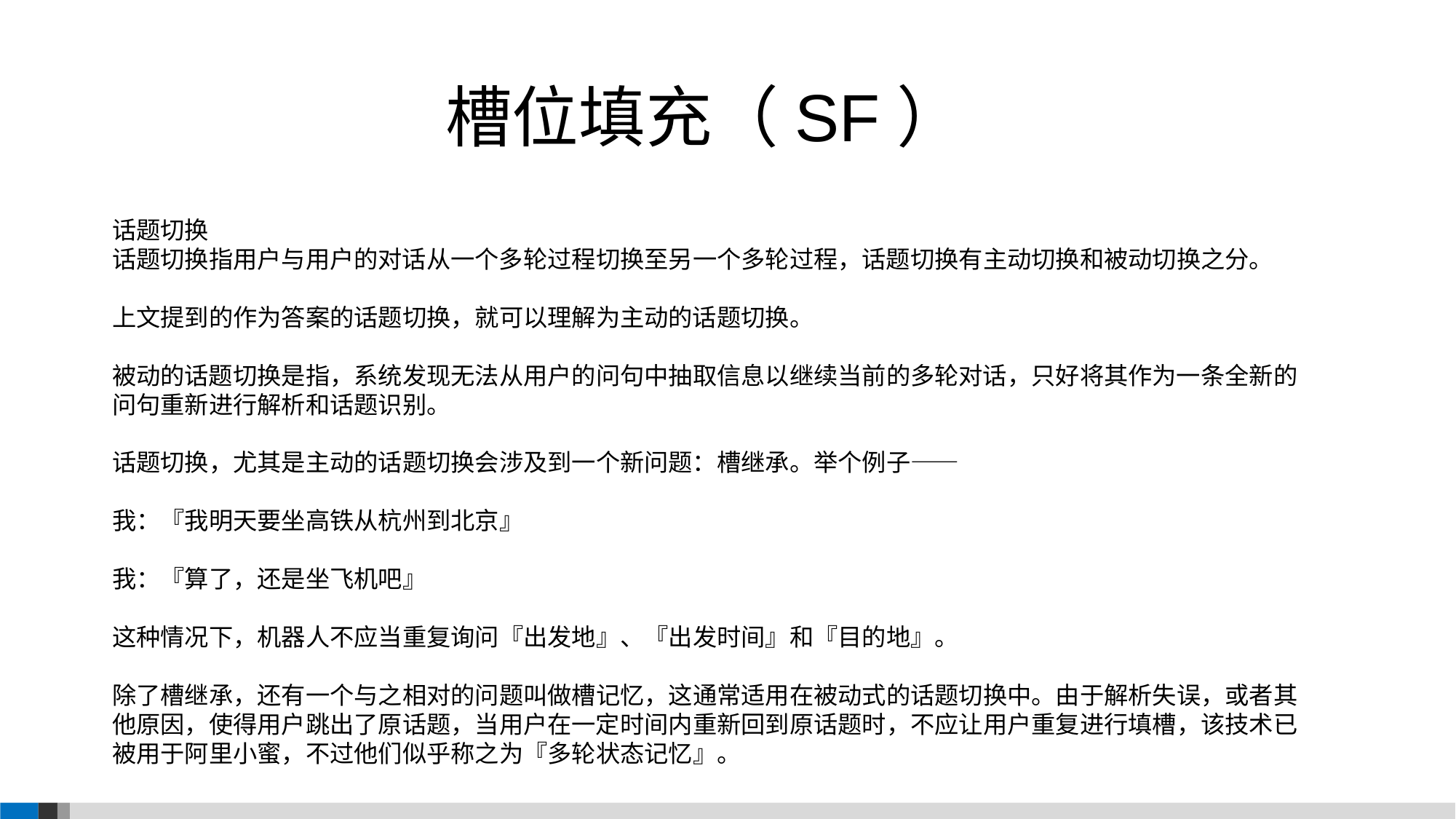

槽位填充（SF）
话题切换
话题切换指用户与用户的对话从一个多轮过程切换至另一个多轮过程，话题切换有主动切换和被动切换之分。

上文提到的作为答案的话题切换，就可以理解为主动的话题切换。

被动的话题切换是指，系统发现无法从用户的问句中抽取信息以继续当前的多轮对话，只好将其作为一条全新的问句重新进行解析和话题识别。

话题切换，尤其是主动的话题切换会涉及到一个新问题：槽继承。举个例子——

我：『我明天要坐高铁从杭州到北京』

我：『算了，还是坐飞机吧』

这种情况下，机器人不应当重复询问『出发地』、『出发时间』和『目的地』。

除了槽继承，还有一个与之相对的问题叫做槽记忆，这通常适用在被动式的话题切换中。由于解析失误，或者其他原因，使得用户跳出了原话题，当用户在一定时间内重新回到原话题时，不应让用户重复进行填槽，该技术已被用于阿里小蜜，不过他们似乎称之为『多轮状态记忆』。